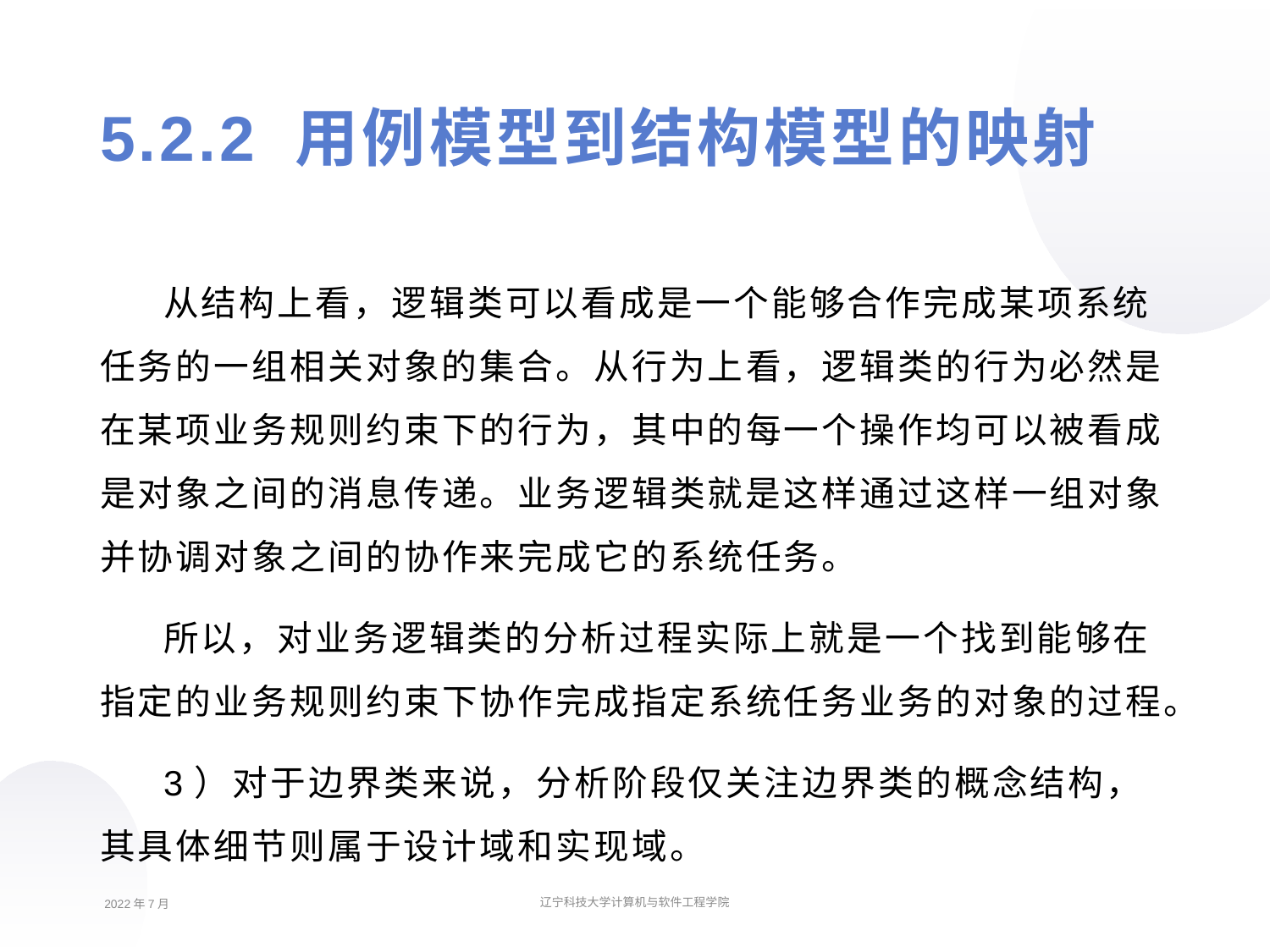

5.2.2 用例模型到结构模型的映射
从结构上看，逻辑类可以看成是一个能够合作完成某项系统任务的一组相关对象的集合。从行为上看，逻辑类的行为必然是在某项业务规则约束下的行为，其中的每一个操作均可以被看成是对象之间的消息传递。业务逻辑类就是这样通过这样一组对象并协调对象之间的协作来完成它的系统任务。
所以，对业务逻辑类的分析过程实际上就是一个找到能够在指定的业务规则约束下协作完成指定系统任务业务的对象的过程。
3）对于边界类来说，分析阶段仅关注边界类的概念结构，其具体细节则属于设计域和实现域。

2022年7月
辽宁科技大学计算机与软件工程学院
70